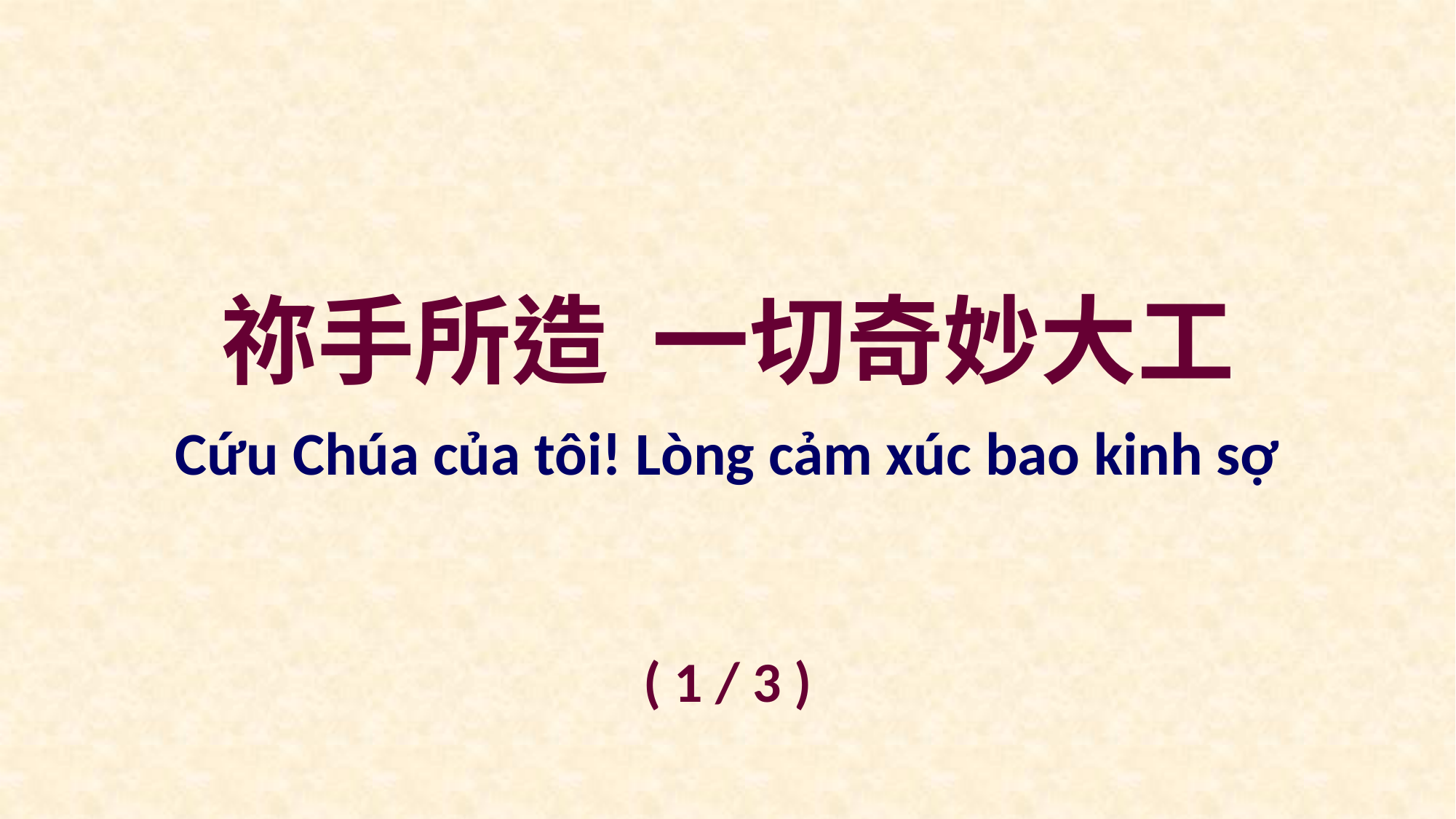

祢手所造  一切奇妙大工
Cứu Chúa của tôi! Lòng cảm xúc bao kinh sợ
( 1 / 3 )